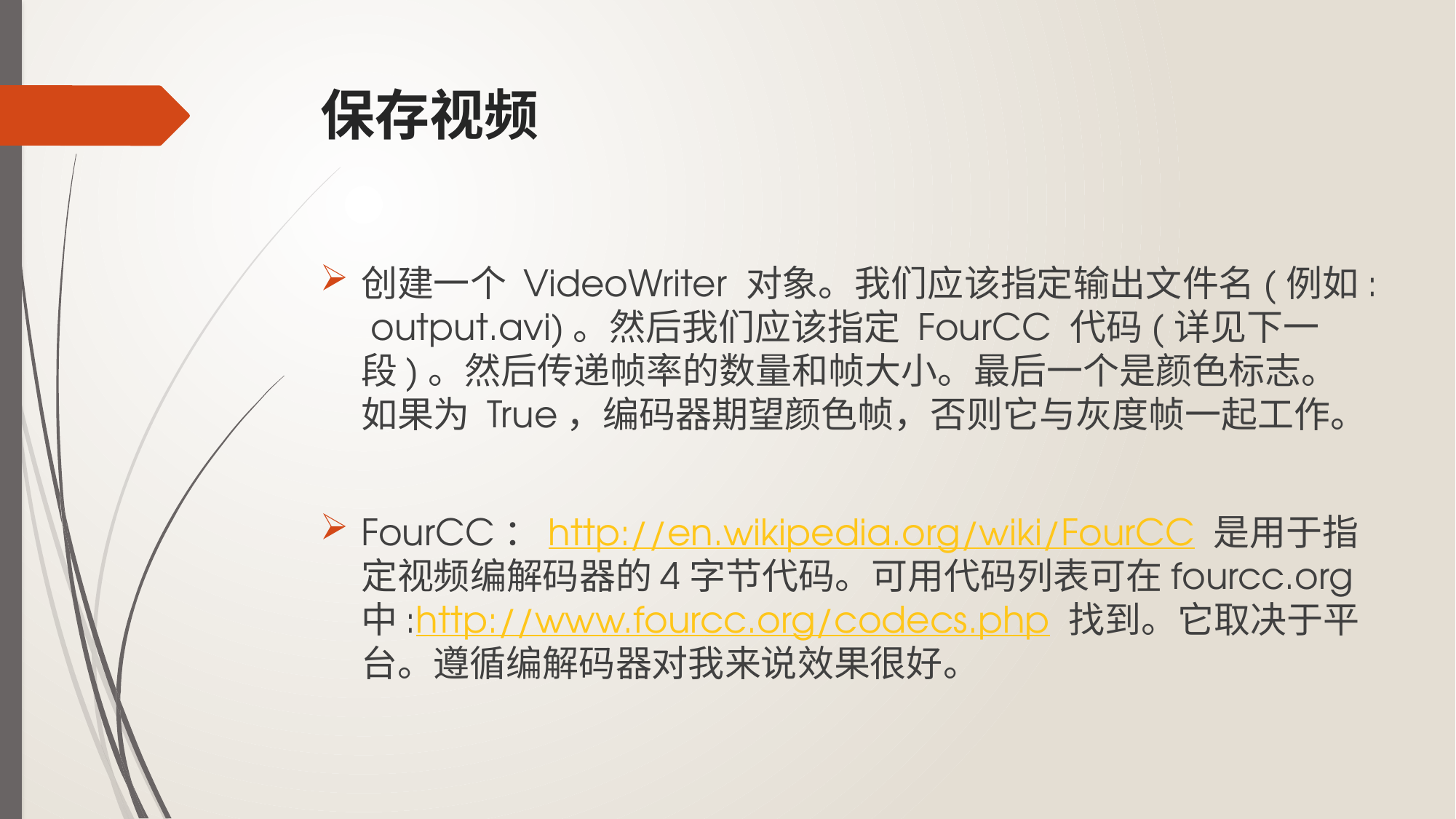

# 保存视频
创建一个 VideoWriter 对象。我们应该指定输出文件名(例如: output.avi)。然后我们应该指定 FourCC 代码(详见下一段)。然后传递帧率的数量和帧大小。最后一个是颜色标志。如果为 True，编码器期望颜色帧，否则它与灰度帧一起工作。

FourCC：http://en.wikipedia.org/wiki/FourCC 是用于指定视频编解码器的4字节代码。可用代码列表可在fourcc.org中:http://www.fourcc.org/codecs.php 找到。它取决于平台。遵循编解码器对我来说效果很好。